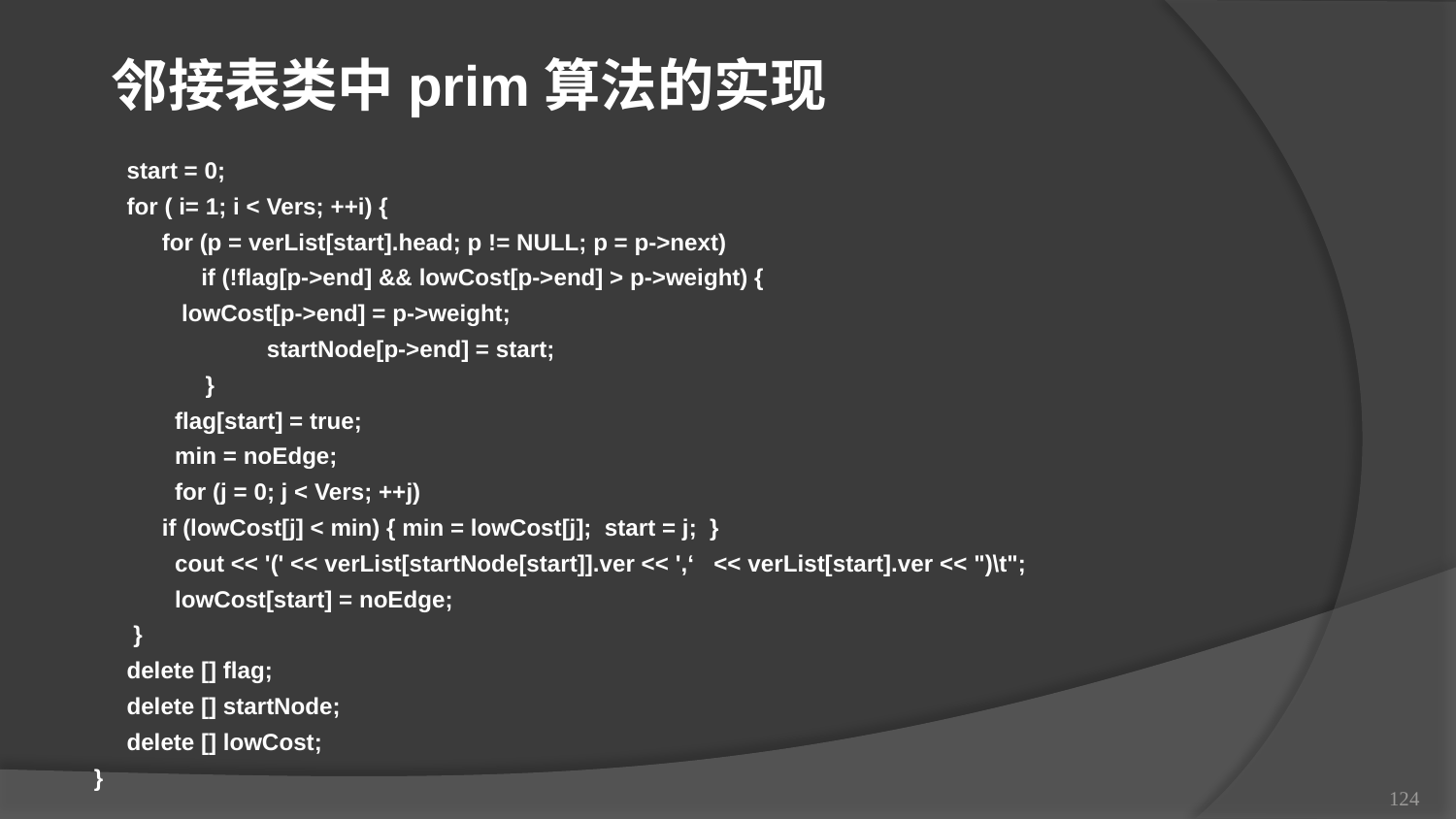

邻接表类中prim算法的实现
     start = 0;
     for ( i= 1; i < Vers; ++i) {
	  for (p = verList[start].head; p != NULL; p = p->next)
  	        if (!flag[p->end] && lowCost[p->end] > p->weight) {
		     lowCost[p->end] = p->weight;
	                  startNode[p->end] = start;
                 }
	    flag[start] = true;
	    min = noEdge;
	    for (j = 0; j < Vers; ++j)
		  if (lowCost[j] < min) { min = lowCost[j];  start = j;  }
	    cout << '(' << verList[startNode[start]].ver << ',‘   << verList[start].ver << ")\t";
	    lowCost[start] = noEdge;
      }
     delete [] flag;
     delete [] startNode;
     delete [] lowCost;
}
124